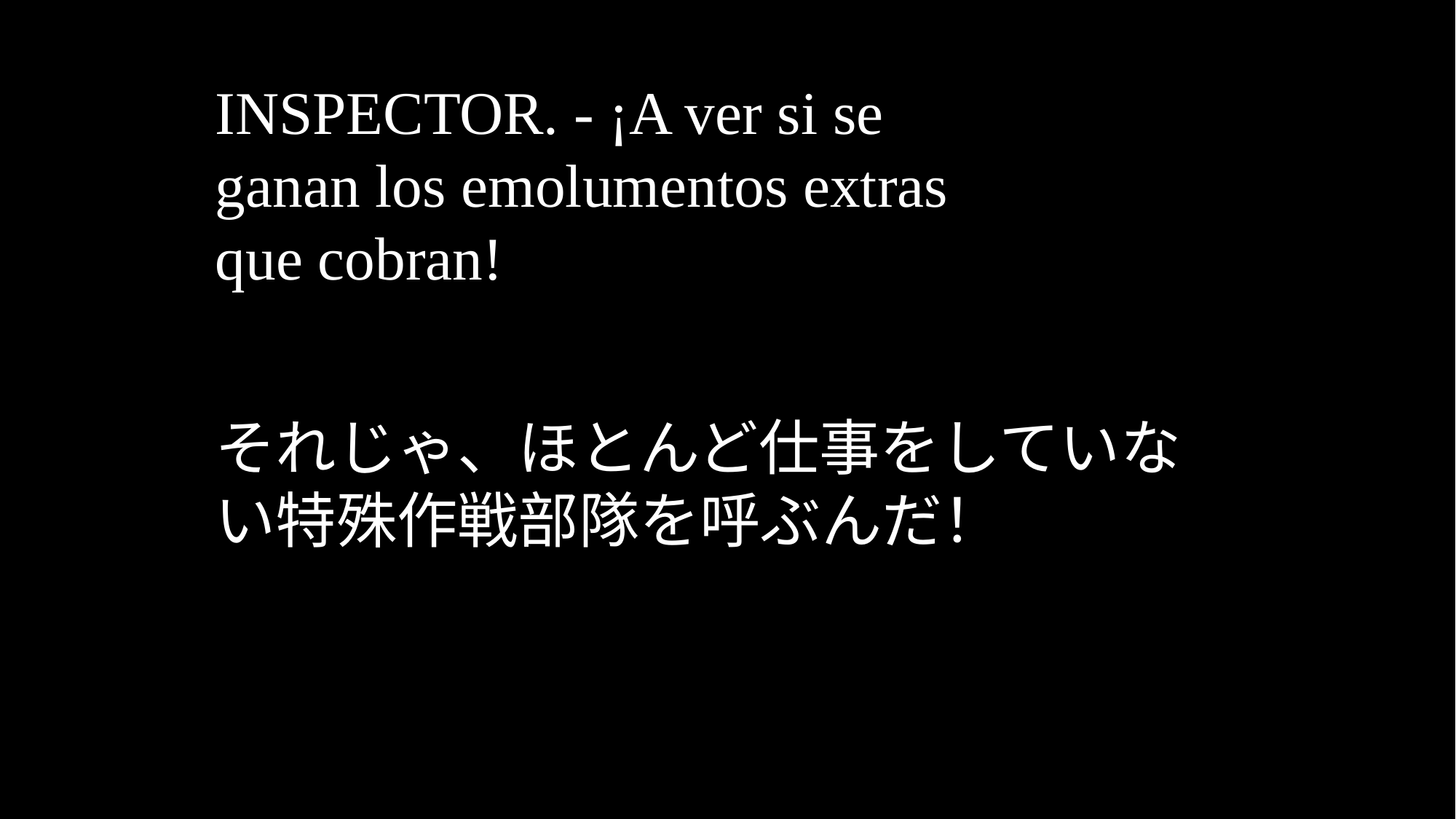

INSPECTOR. - ¡A ver si se ganan los emolumentos extras que cobran!

それじゃ、ほとんど仕事をしていない特殊作戦部隊を呼ぶんだ！